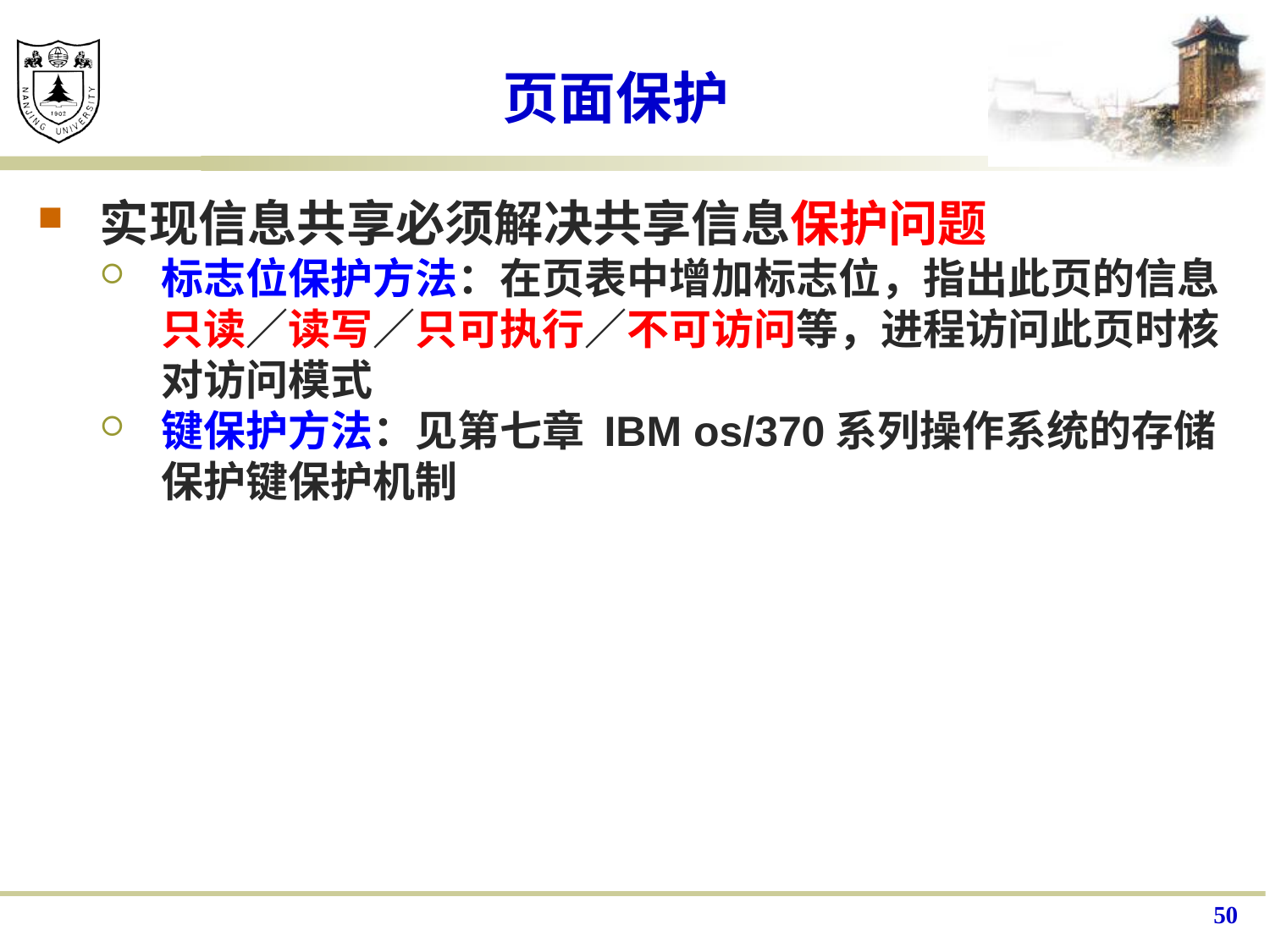

# 页面保护
实现信息共享必须解决共享信息保护问题
标志位保护方法：在页表中增加标志位，指出此页的信息只读／读写／只可执行／不可访问等，进程访问此页时核对访问模式
键保护方法：见第七章 IBM os/370系列操作系统的存储保护键保护机制

50